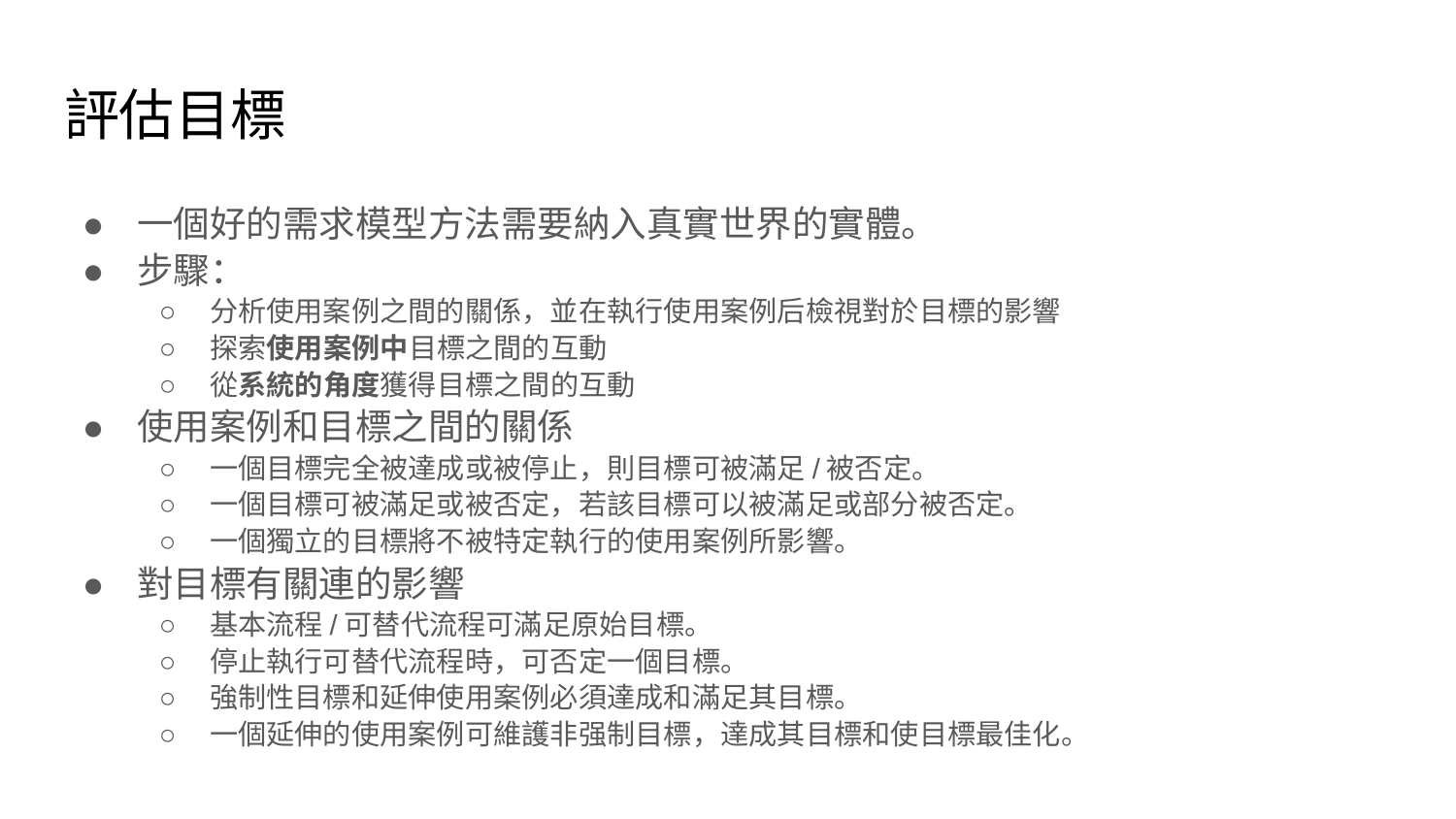

# 評估目標
一個好的需求模型方法需要納入真實世界的實體。
步驟：
分析使用案例之間的關係，並在執行使用案例后檢視對於目標的影響
探索使用案例中目標之間的互動
從系統的角度獲得目標之間的互動
使用案例和目標之間的關係
一個目標完全被達成或被停止，則目標可被滿足/被否定。
一個目標可被滿足或被否定，若該目標可以被滿足或部分被否定。
一個獨立的目標將不被特定執行的使用案例所影響。
對目標有關連的影響
基本流程/可替代流程可滿足原始目標。
停止執行可替代流程時，可否定一個目標。
強制性目標和延伸使用案例必須達成和滿足其目標。
一個延伸的使用案例可維護非强制目標，達成其目標和使目標最佳化。